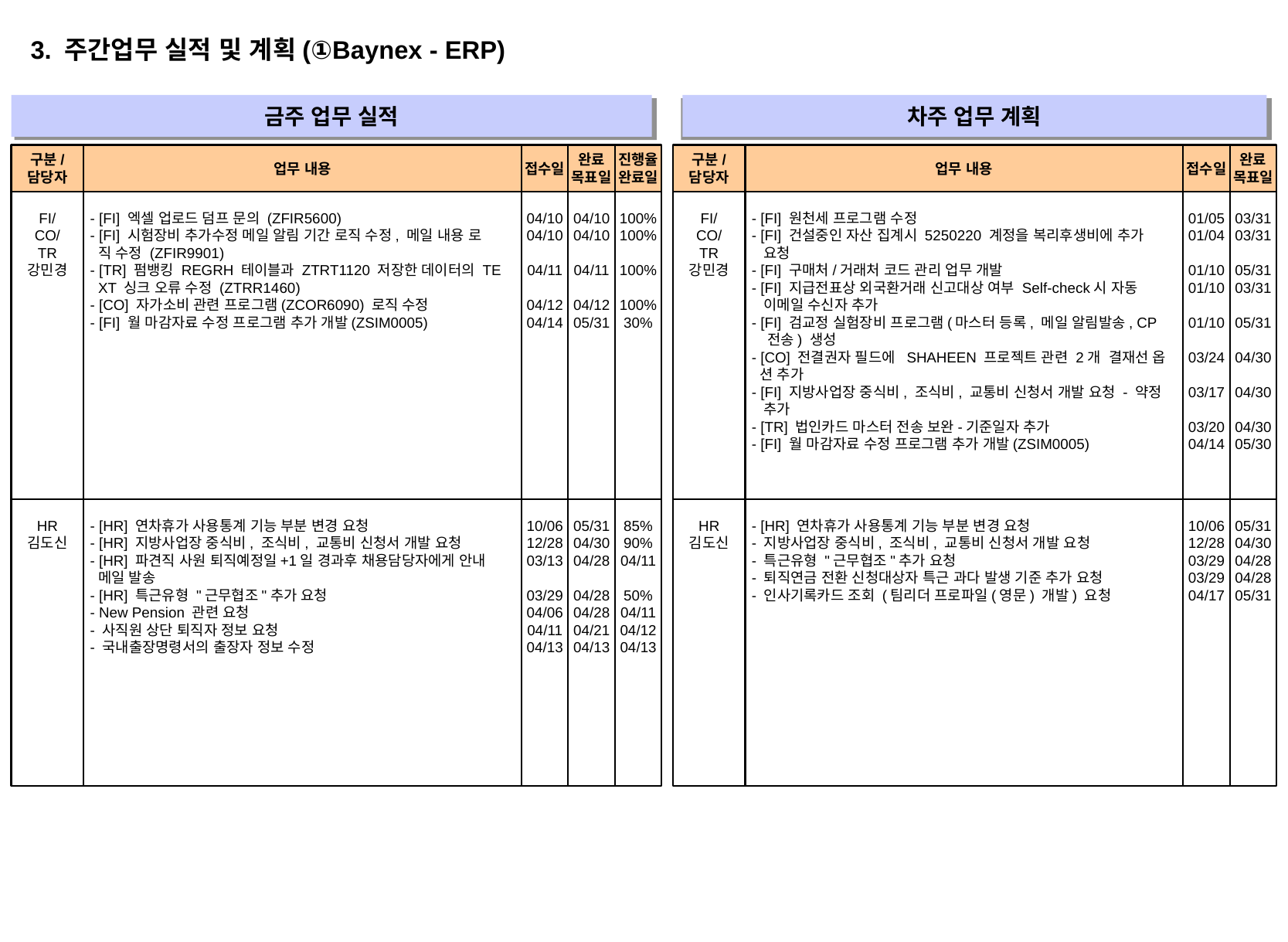

3. 주간업무 실적 및 계획(①Baynex - ERP)
금주 업무 실적
차주 업무 계획
" "
" "
구분/
담당자
업무 내용
접수일
완료
목표일
진행율
완료일
구분/
담당자
업무 내용
접수일
완료
목표일
FI/
CO/
TR
강민경

- [FI] 엑셀 업로드 덤프 문의 (ZFIR5600)
- [FI] 시험장비 추가수정 메일 알림 기간 로직 수정, 메일 내용 로
  직 수정 (ZFIR9901)
- [TR] 펌뱅킹 REGRH 테이블과 ZTRT1120 저장한 데이터의 TE
  XT 싱크 오류 수정 (ZTRR1460)
- [CO] 자가소비 관련 프로그램(ZCOR6090) 로직 수정
- [FI] 월 마감자료 수정 프로그램 추가 개발(ZSIM0005)
04/10
04/10
04/11
04/12
04/14
04/10
04/10
04/11
04/12
05/31
100%
100%
100%
100%
30%
FI/
CO/
TR
강민경

- [FI] 원천세 프로그램 수정
- [FI] 건설중인 자산 집계시 5250220 계정을 복리후생비에 추가
   요청
- [FI] 구매처/거래처 코드 관리 업무 개발
- [FI] 지급전표상 외국환거래 신고대상 여부 Self-check시 자동
   이메일 수신자 추가
- [FI] 검교정 실험장비 프로그램(마스터 등록, 메일 알림발송, CP
   전송) 생성
- [CO] 전결권자 필드에  SHAHEEN 프로젝트 관련 2개  결재선 옵
  션 추가
- [FI] 지방사업장 중식비, 조식비, 교통비 신청서 개발 요청 - 약정
   추가
- [TR] 법인카드 마스터 전송 보완-기준일자 추가
- [FI] 월 마감자료 수정 프로그램 추가 개발(ZSIM0005)
01/05
01/04
01/10
01/10
01/10
03/24
03/17
03/20
04/14
03/31
03/31
05/31
03/31
05/31
04/30
04/30
04/30
05/30
HR
김도신

- [HR] 연차휴가 사용통계 기능 부분 변경 요청
- [HR] 지방사업장 중식비, 조식비, 교통비 신청서 개발 요청
- [HR] 파견직 사원 퇴직예정일+1일 경과후 채용담당자에게 안내
  메일 발송
- [HR] 특근유형 "근무협조"추가 요청
- New Pension 관련 요청
- 사직원 상단 퇴직자 정보 요청
- 국내출장명령서의 출장자 정보 수정
10/06
12/28
03/13
03/29
04/06
04/11
04/13
05/31
04/30
04/28
04/28
04/28
04/21
04/13
85%
90%
04/11
50%
04/11
04/12
04/13
HR
김도신

- [HR] 연차휴가 사용통계 기능 부분 변경 요청
- 지방사업장 중식비, 조식비, 교통비 신청서 개발 요청
- 특근유형 "근무협조"추가 요청
- 퇴직연금 전환 신청대상자 특근 과다 발생 기준 추가 요청
- 인사기록카드 조회 (팀리더 프로파일(영문) 개발) 요청
10/06
12/28
03/29
03/29
04/17
05/31
04/30
04/28
04/28
05/31